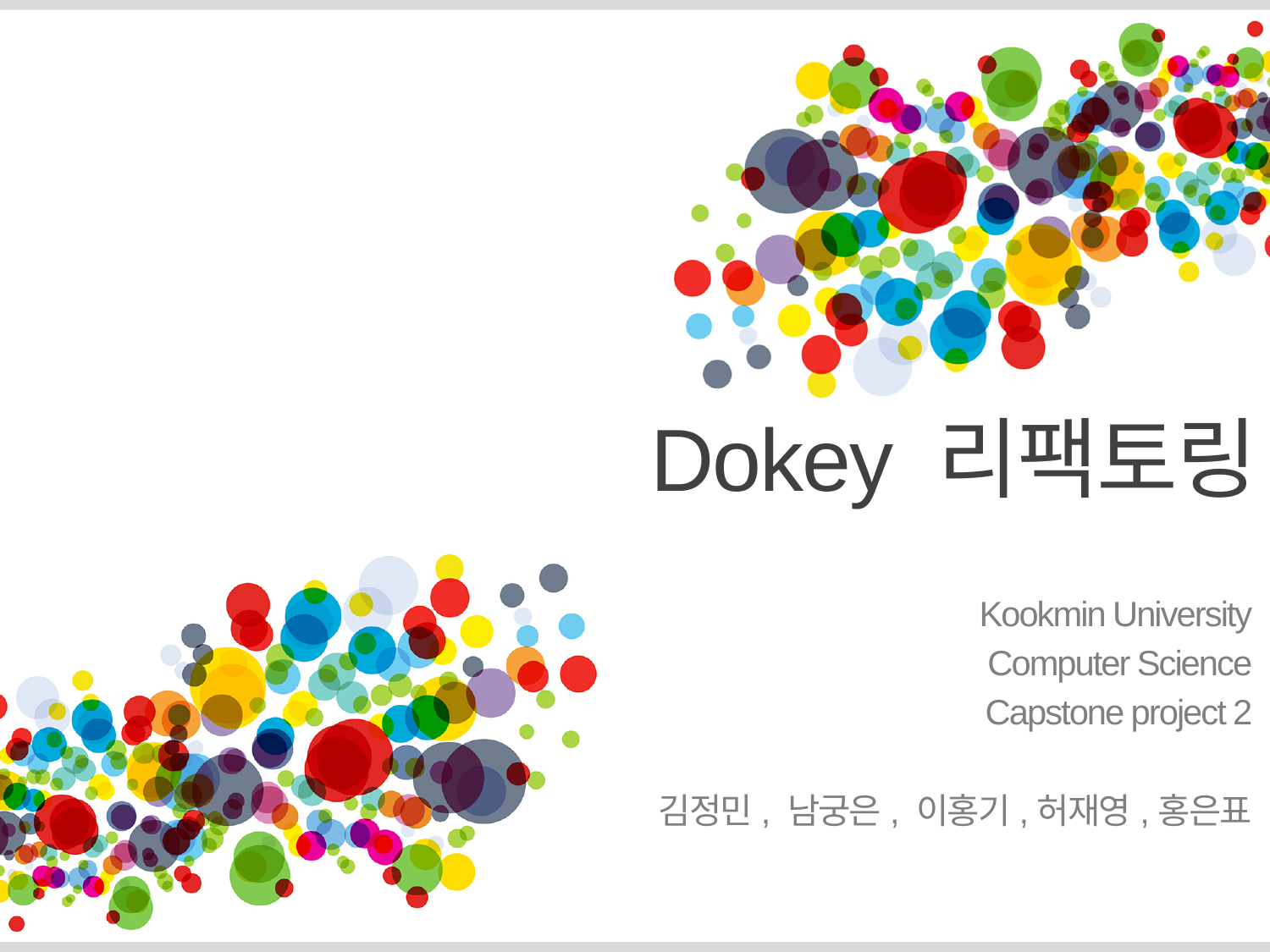

# Dokey 리팩토링
Kookmin University
Computer Science
Capstone project 2

김정민, 남궁은, 이홍기,허재영,홍은표